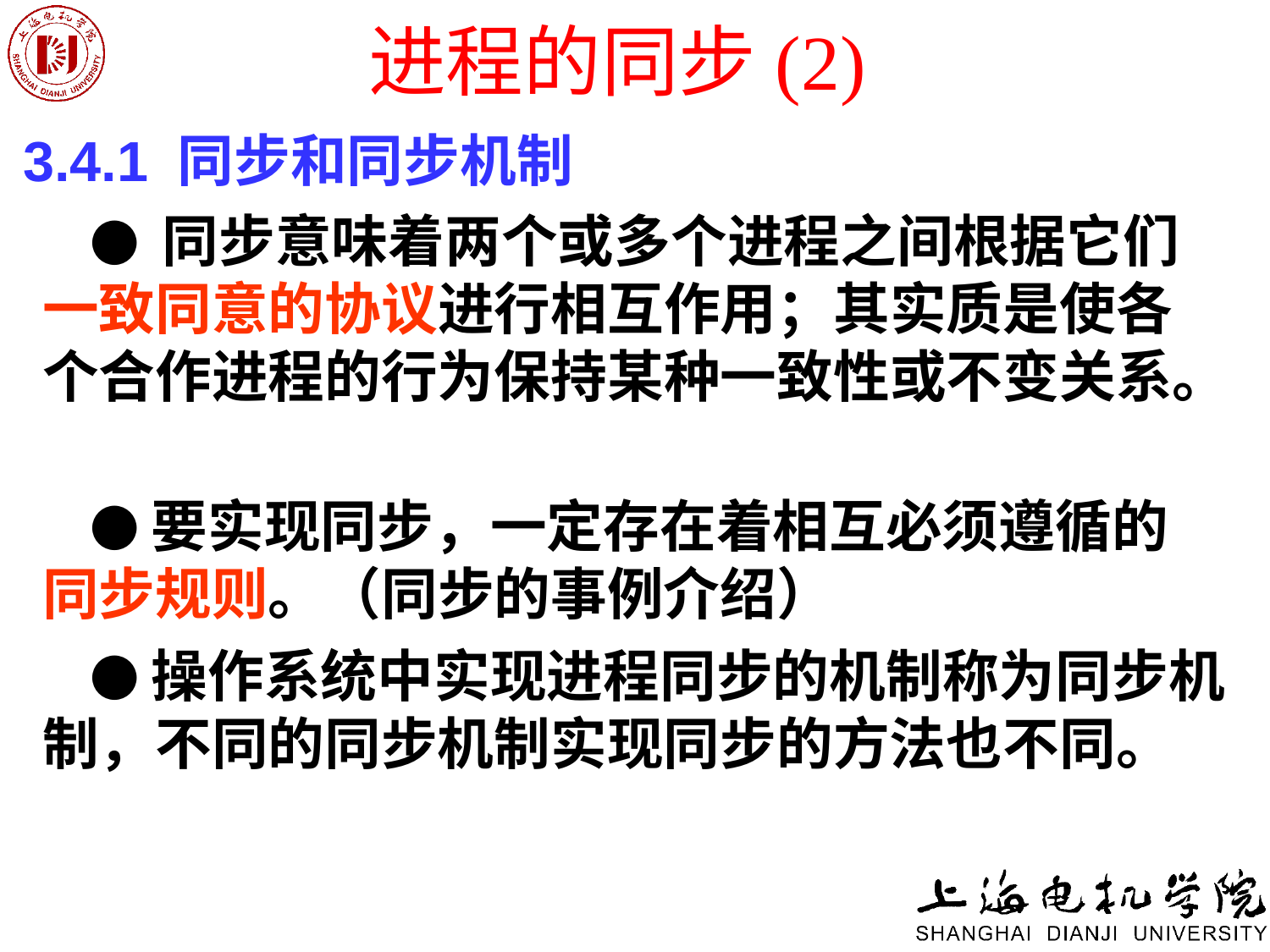

# 进程的同步(2)
3.4.1 同步和同步机制
  ● 同步意味着两个或多个进程之间根据它们一致同意的协议进行相互作用；其实质是使各个合作进程的行为保持某种一致性或不变关系。
  ●要实现同步，一定存在着相互必须遵循的同步规则。（同步的事例介绍）
  ●操作系统中实现进程同步的机制称为同步机制，不同的同步机制实现同步的方法也不同。